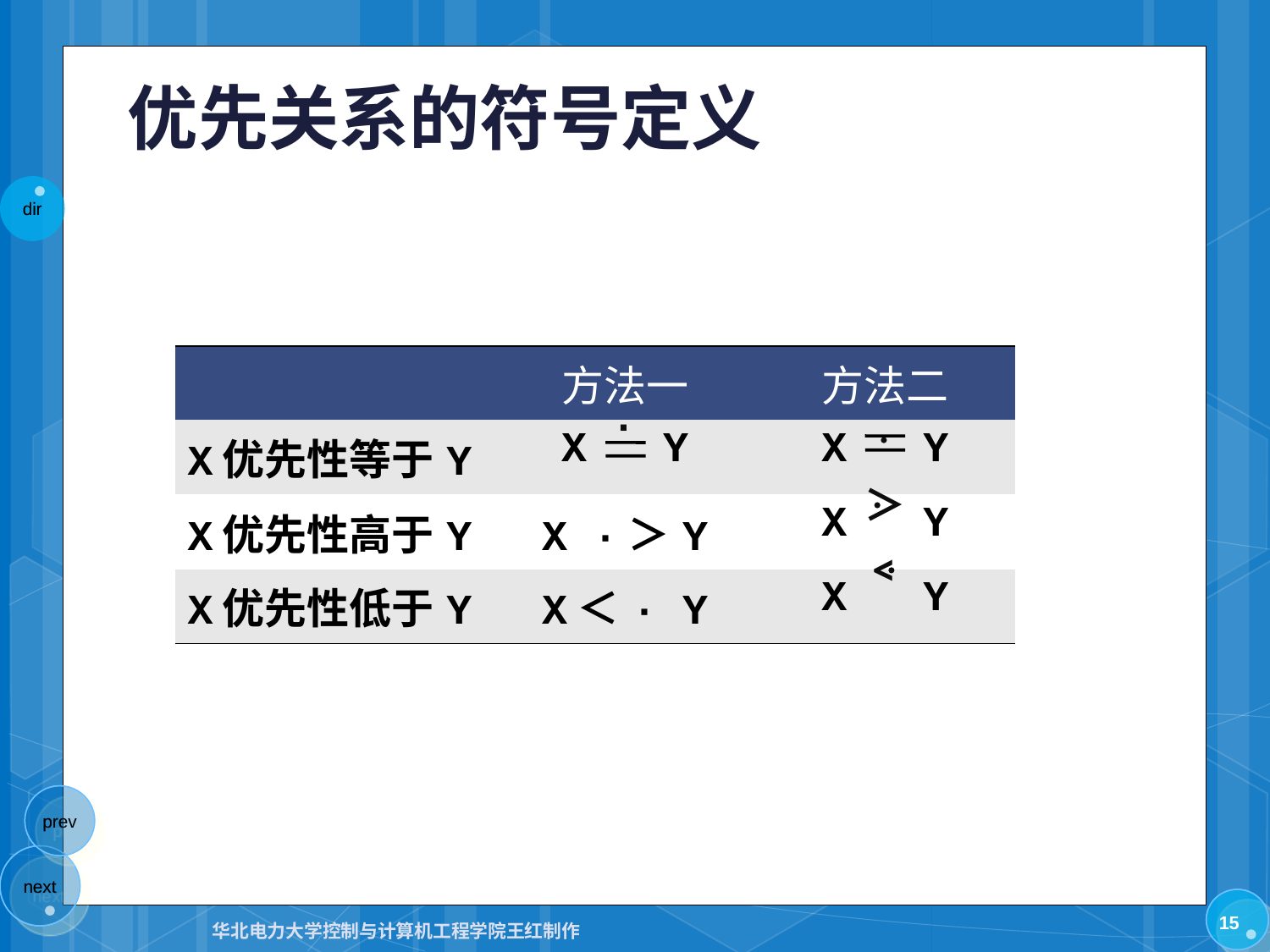

# 优先关系的符号定义
|  | 方法一 | 方法二 |
| --- | --- | --- |
| X优先性等于Y | X Y | X Y |
| X优先性高于Y | X ·＞Y | X Y |
| X优先性低于Y | X＜· Y | X Y |
·

⋅

⋅
＞
⋅
<
15
华北电力大学控制与计算机工程学院王红制作